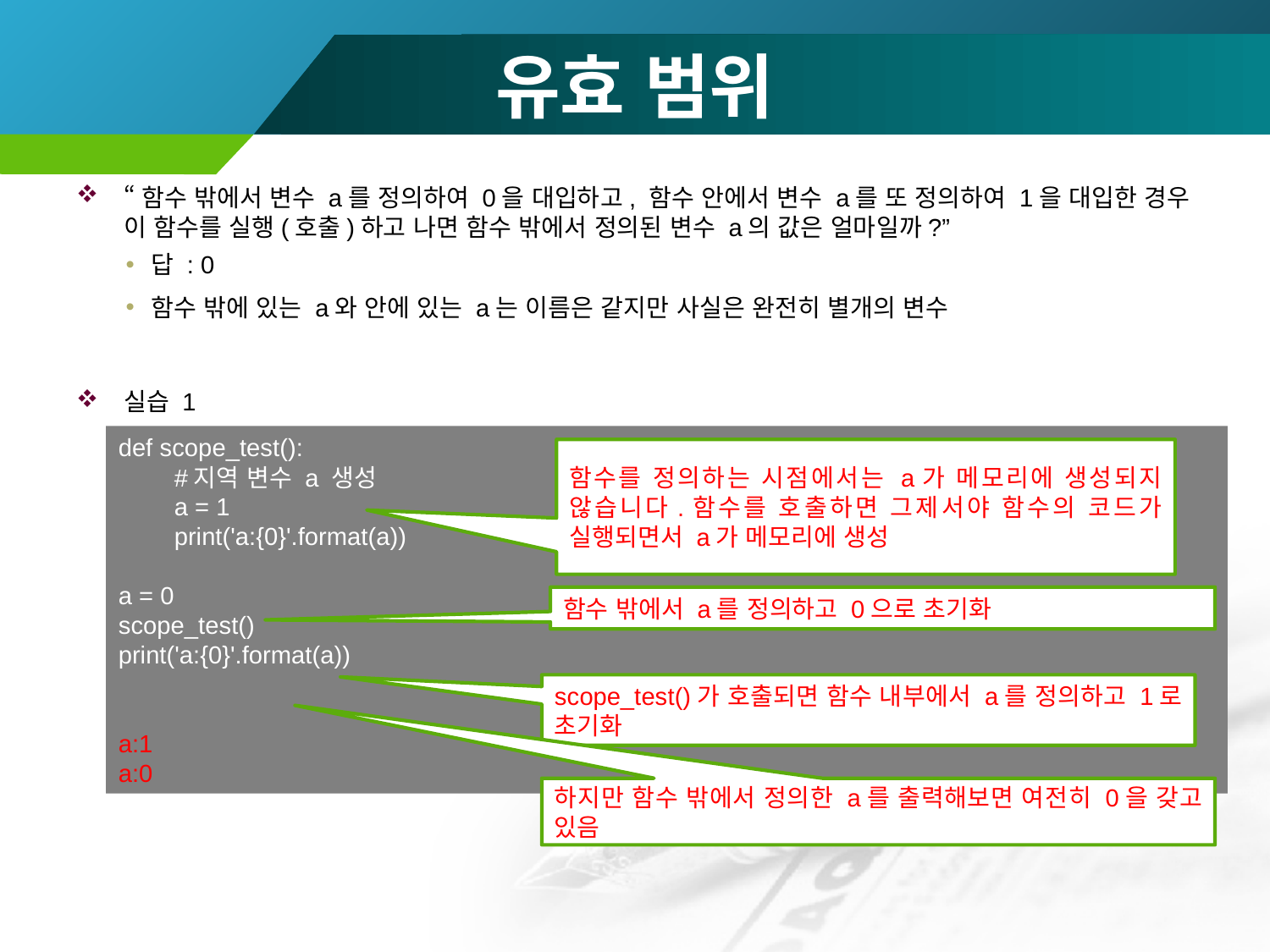

# 유효 범위
“함수 밖에서 변수 a를 정의하여 0을 대입하고, 함수 안에서 변수 a를 또 정의하여 1을 대입한 경우 이 함수를 실행(호출)하고 나면 함수 밖에서 정의된 변수 a의 값은 얼마일까?”
답 : 0
함수 밖에 있는 a와 안에 있는 a는 이름은 같지만 사실은 완전히 별개의 변수

실습 1

def scope_test():
        #지역 변수 a 생성
        a = 1
        print('a:{0}'.format(a))

a = 0
scope_test()
print('a:{0}'.format(a))

a:1
a:0
함수를 정의하는 시점에서는 a가 메모리에 생성되지 않습니다.함수를 호출하면 그제서야 함수의 코드가 실행되면서 a가 메모리에 생성
함수 밖에서 a를 정의하고 0으로 초기화
scope_test()가 호출되면 함수 내부에서 a를 정의하고 1로 초기화
하지만 함수 밖에서 정의한 a를 출력해보면 여전히 0을 갖고 있음